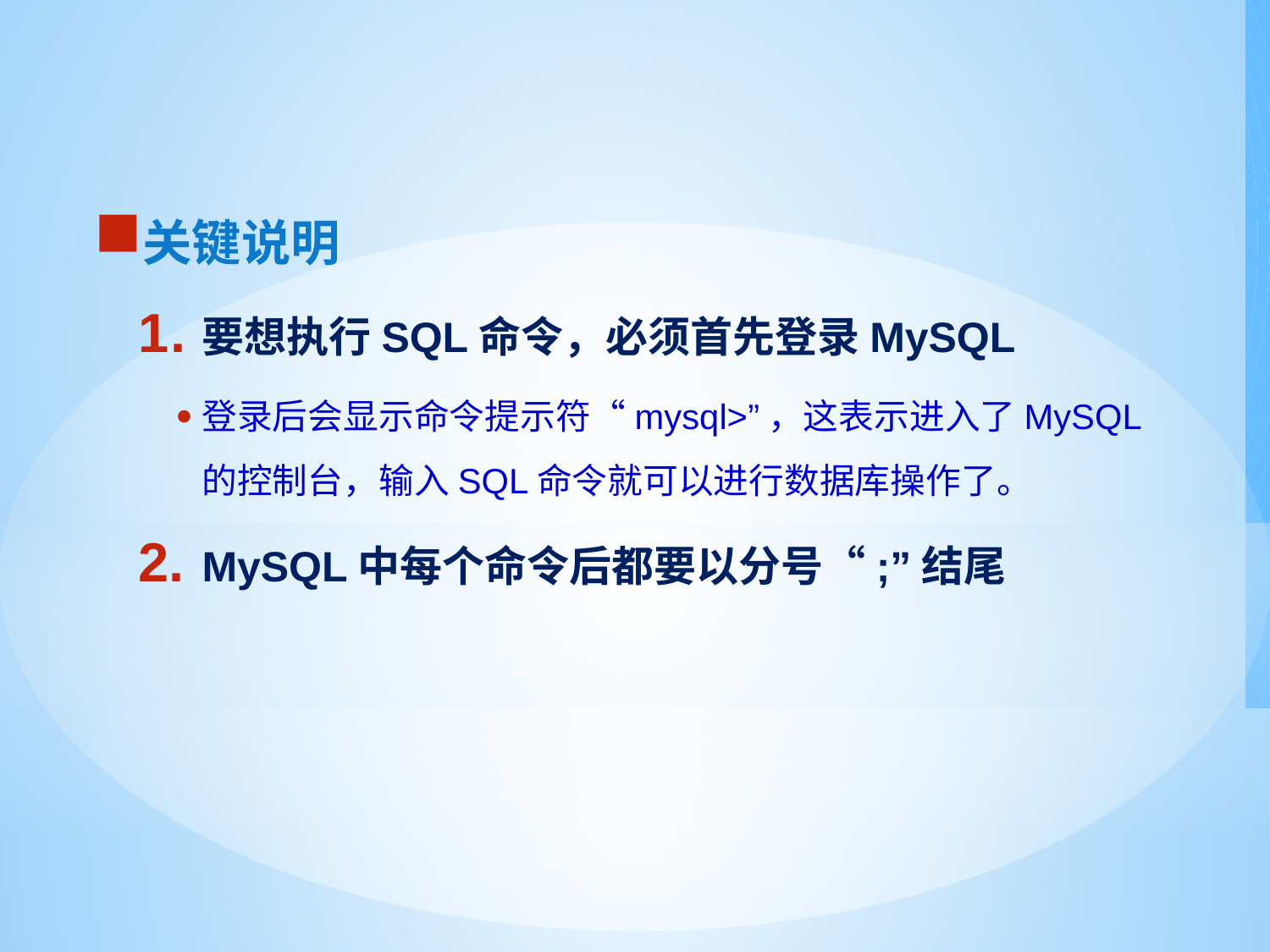

#
关键说明
要想执行SQL命令，必须首先登录MySQL
登录后会显示命令提示符“mysql>”，这表示进入了MySQL的控制台，输入SQL命令就可以进行数据库操作了。
MySQL中每个命令后都要以分号“;”结尾